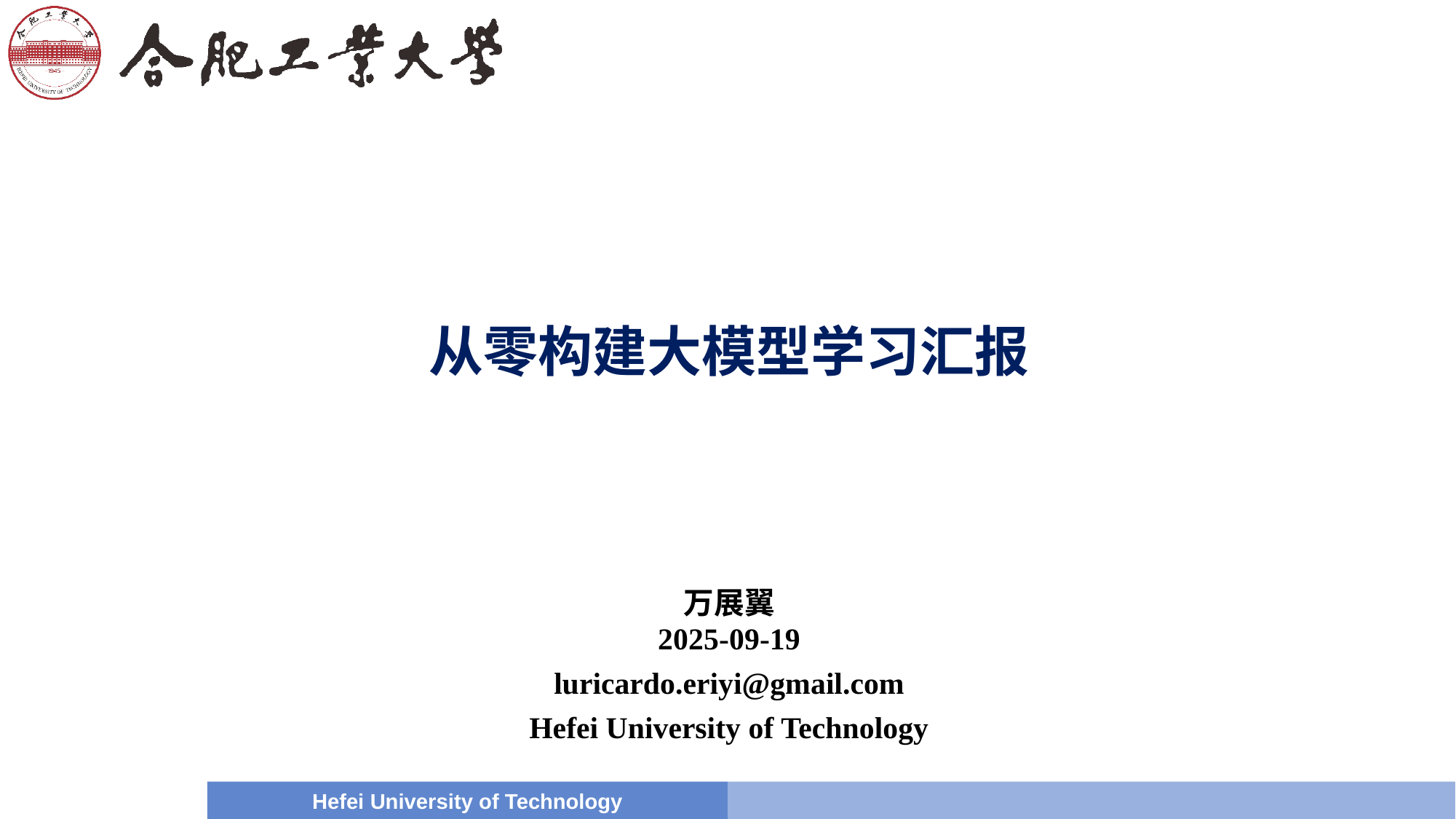

从零构建大模型学习汇报
| 万展翼 2025-09-19 |
| --- |
| luricardo.eriyi@gmail.com |
| Hefei University of Technology |